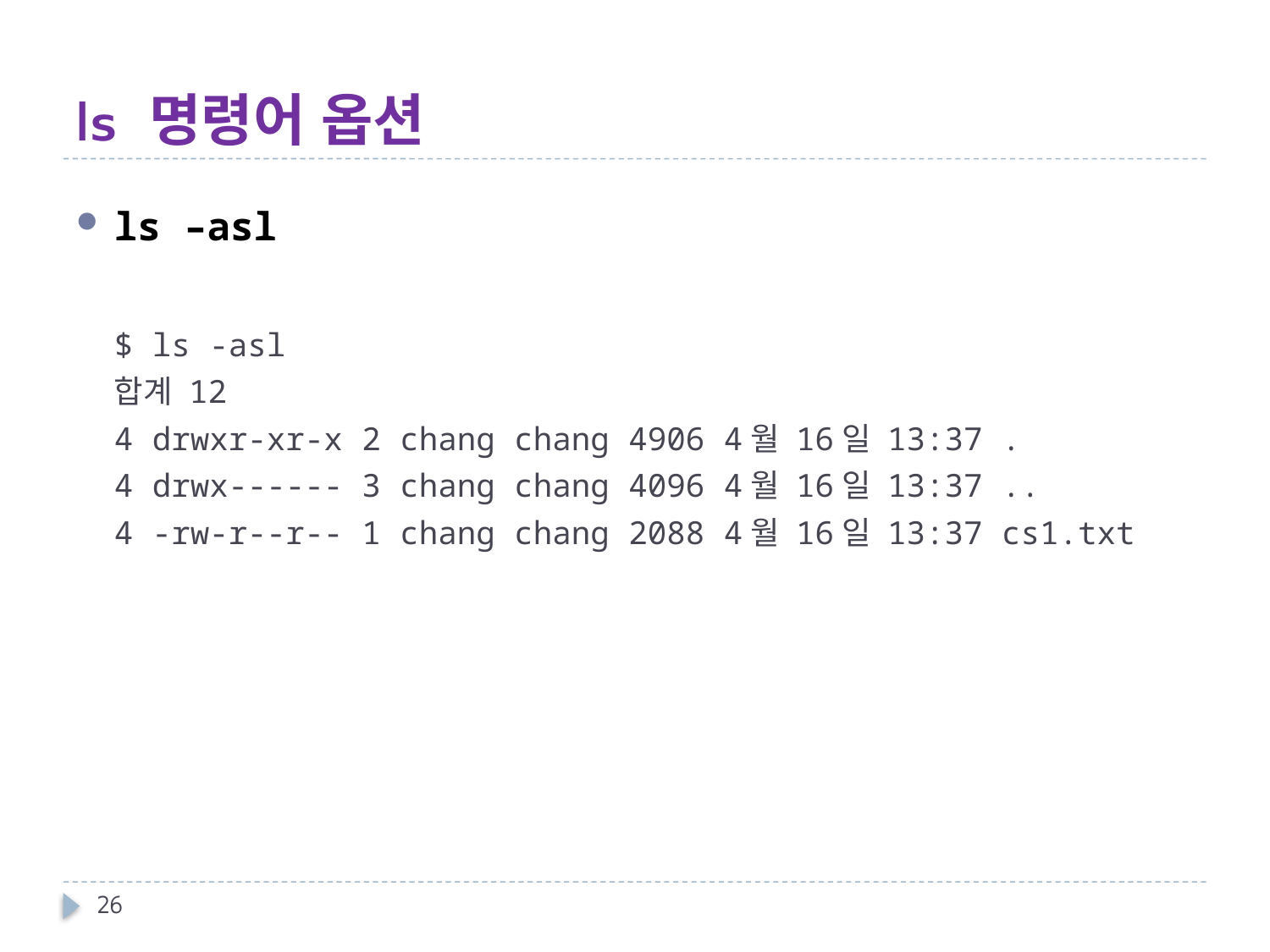

# ls 명령어 옵션
ls –asl

$ ls -asl
합계 12
4 drwxr-xr-x 2 chang chang 4906 4월 16일 13:37 .
4 drwx------ 3 chang chang 4096 4월 16일 13:37 ..
4 -rw-r--r-- 1 chang chang 2088 4월 16일 13:37 cs1.txt

26